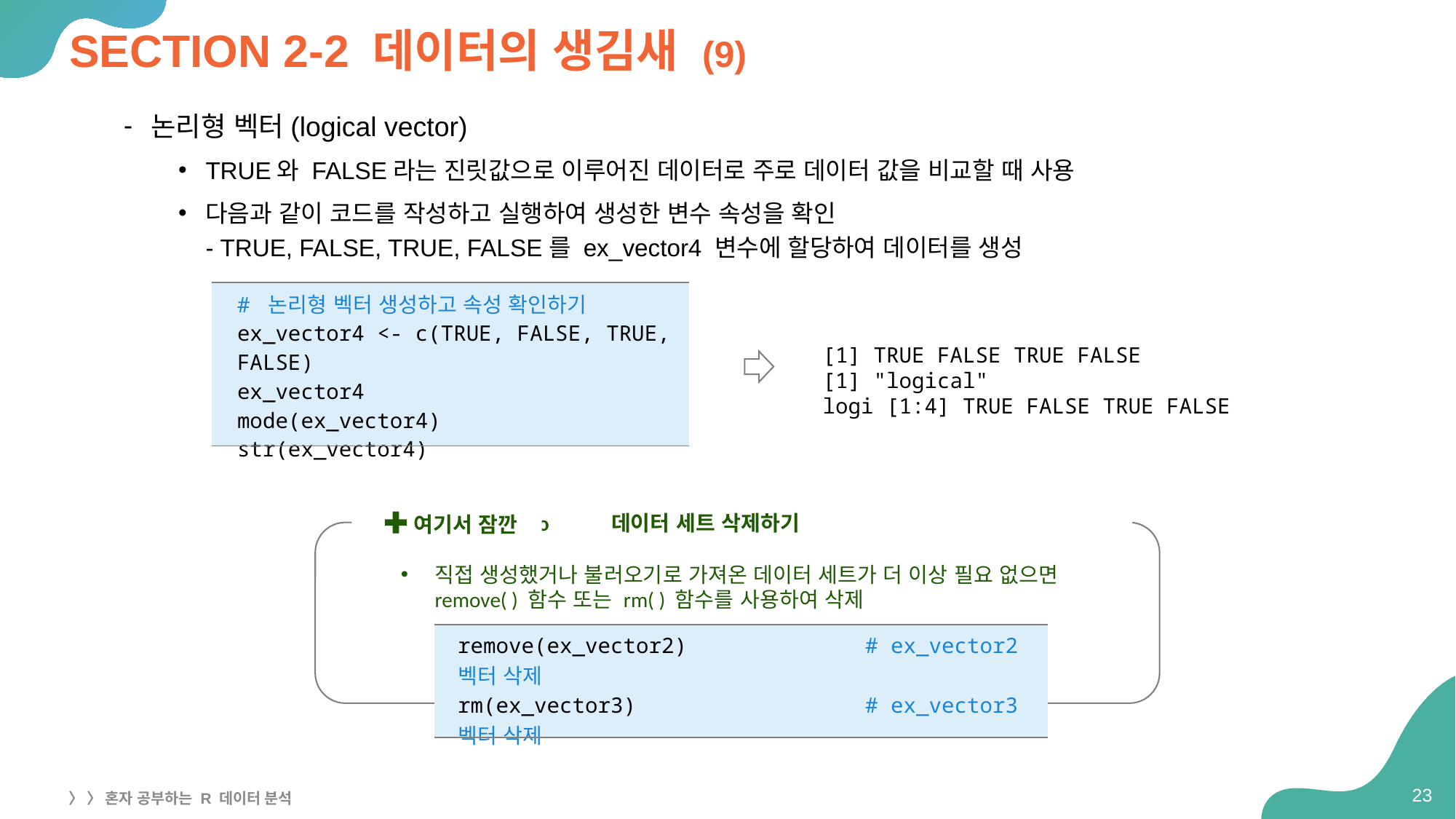

# SECTION 2-2 데이터의 생김새 (9)
논리형 벡터(logical vector)
TRUE와 FALSE라는 진릿값으로 이루어진 데이터로 주로 데이터 값을 비교할 때 사용
다음과 같이 코드를 작성하고 실행하여 생성한 변수 속성을 확인
- TRUE, FALSE, TRUE, FALSE를 ex_vector4 변수에 할당하여 데이터를 생성
| # 논리형 벡터 생성하고 속성 확인하기 ex\_vector4 <- c(TRUE, FALSE, TRUE, FALSE) ex\_vector4 mode(ex\_vector4) str(ex\_vector4) |
| --- |
[1] TRUE FALSE TRUE FALSE
[1] "logical"
logi [1:4] TRUE FALSE TRUE FALSE

str ( ) 함수 / mo            데이터 세트 삭제하기

직접 생성했거나 불러오기로 가져온 데이터 세트가 더 이상 필요 없으면
remove( ) 함수 또는 rm( ) 함수를 사용하여 삭제
여기서 잠깐

| remove(ex\_vector2) # ex\_vector2 벡터 삭제 rm(ex\_vector3) # ex\_vector3 벡터 삭제 |
| --- |
23
〉 〉 혼자 공부하는 R 데이터 분석